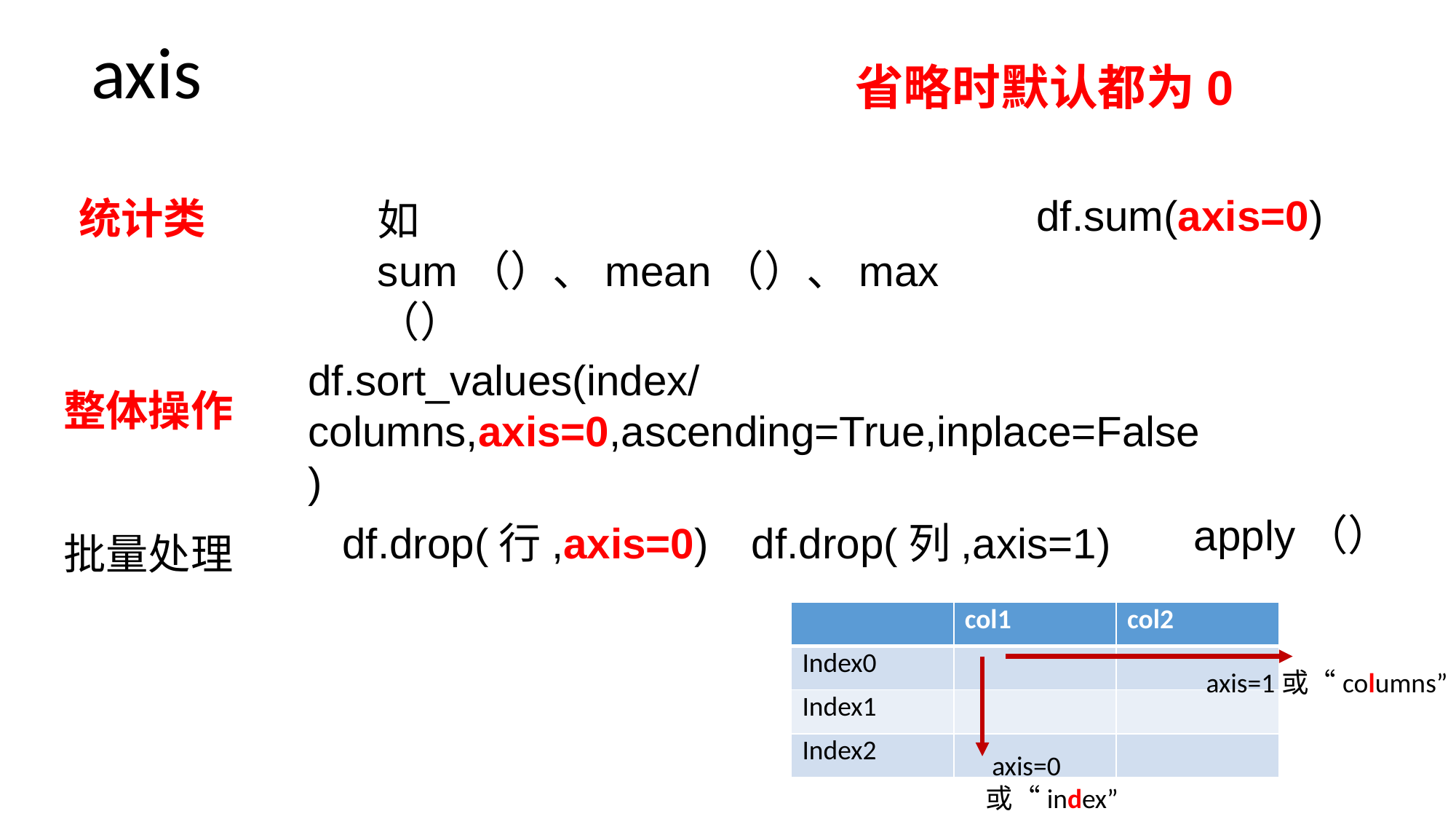

axis
省略时默认都为0
df.sum(axis=0)
统计类
如sum（）、mean（）、max（）
df.sort_values(index/columns,axis=0,ascending=True,inplace=False)
整体操作
 apply（）
df.drop(行,axis=0)
df.drop(列,axis=1)
批量处理
|  | col1 | col2 |
| --- | --- | --- |
| Index0 |  |  |
| Index1 |  |  |
| Index2 |  |  |
 axis=1或“columns”
 axis=0或“index”